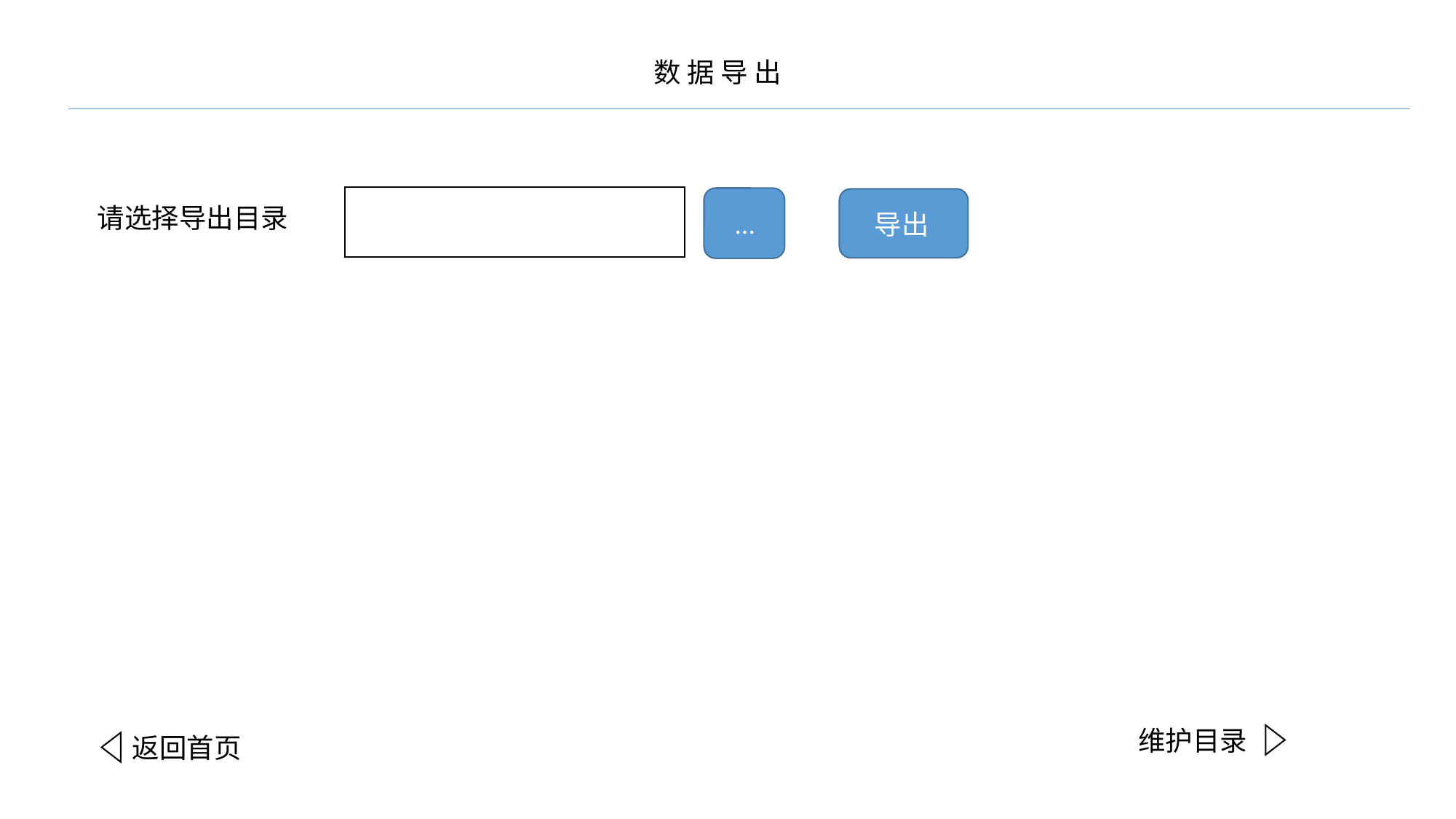

数 据 导 出

请选择导出目录
...
导出
维护目录
返回首页